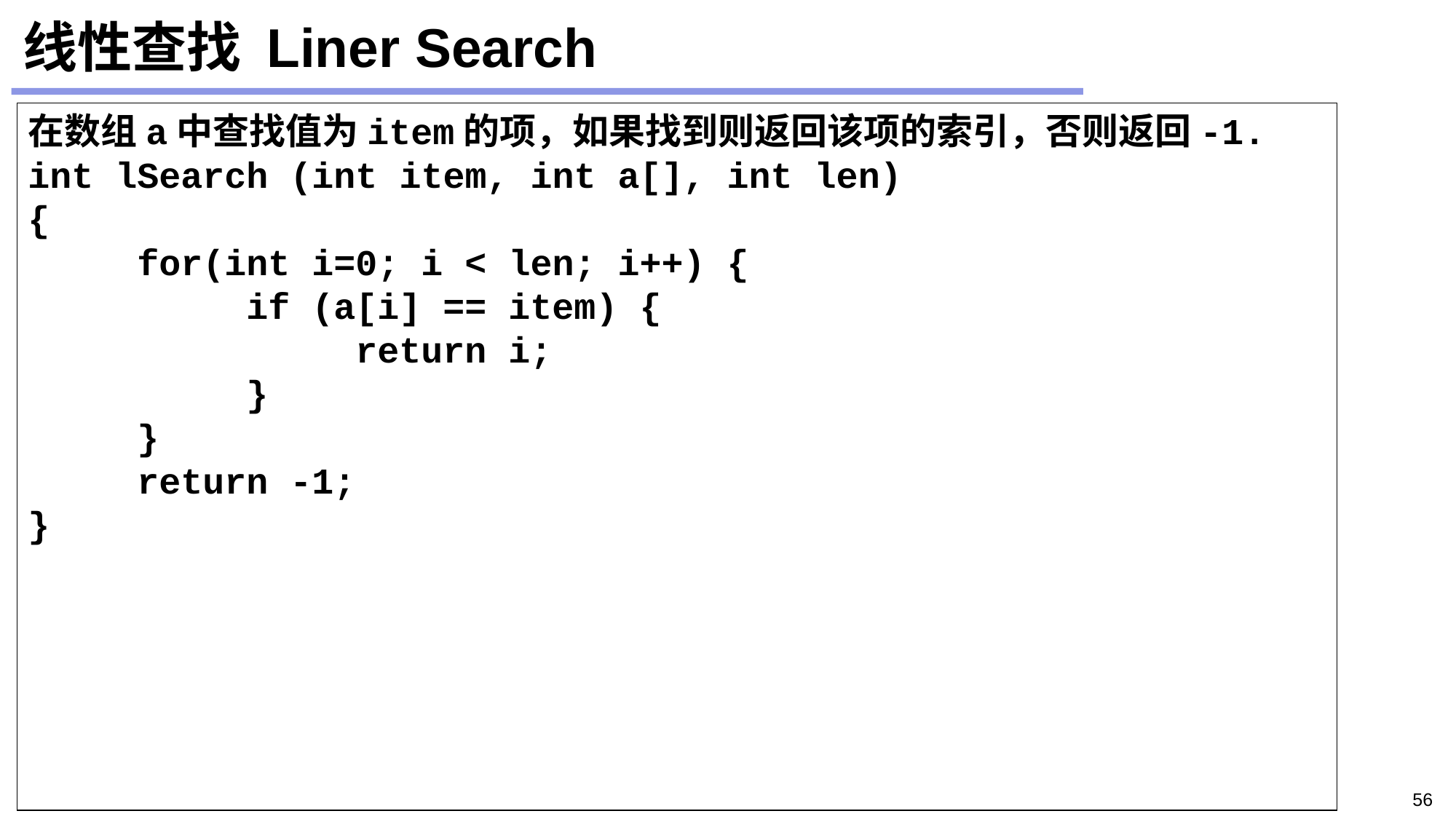

# 线性查找 Liner Search
在数组a中查找值为item的项，如果找到则返回该项的索引，否则返回-1.
int lSearch (int item, int a[], int len)
{
	for(int i=0; i < len; i++) {
		if (a[i] == item) {
			return i;
		}
	}
	return -1;
}
56